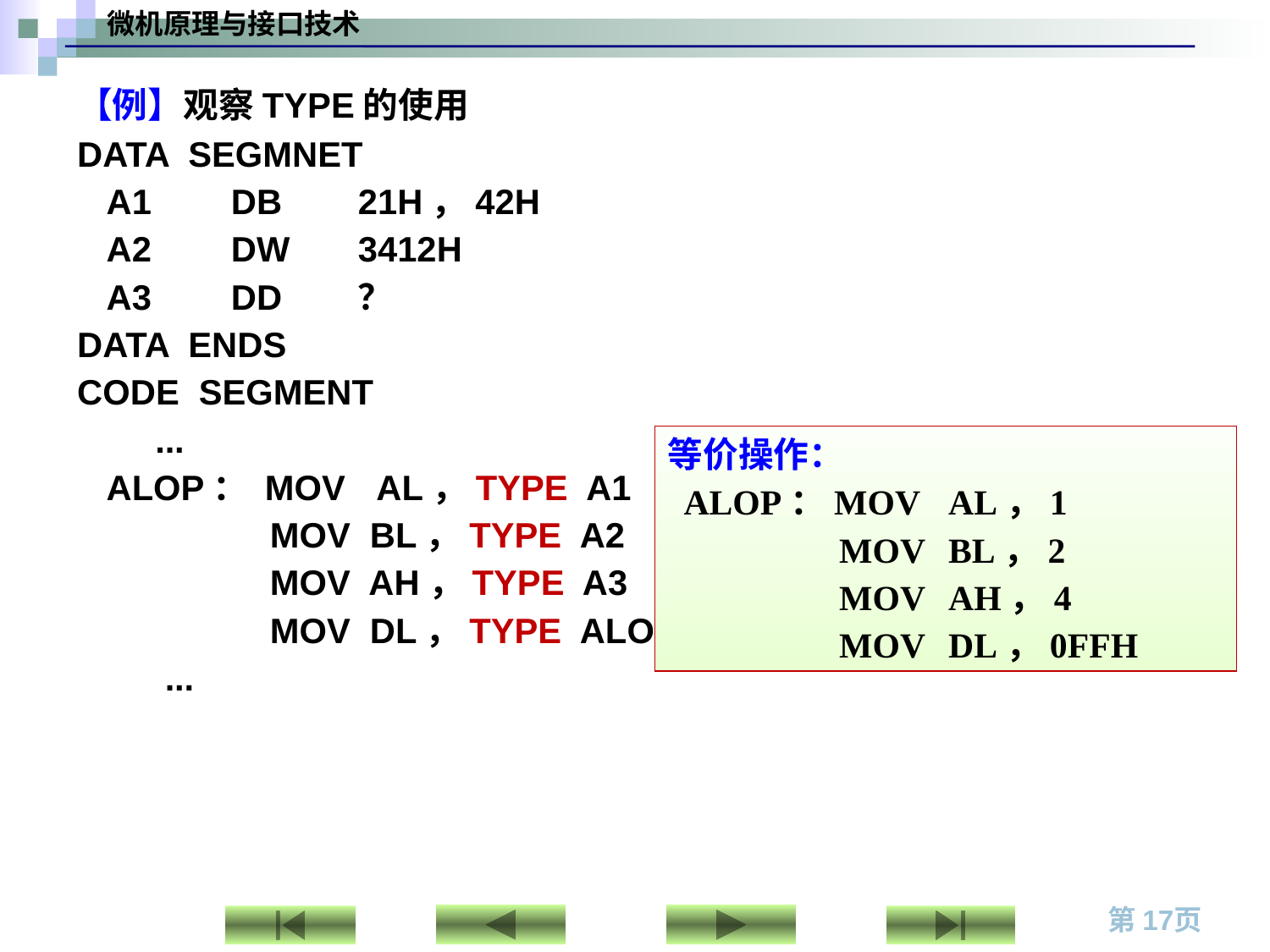

【例】观察TYPE的使用
DATA  SEGMNET
   A1	DB	21H，42H
   A2	DW	3412H
   A3	DD	？
DATA  ENDS
CODE  SEGMENT
        ...
   ALOP： MOV	  AL，TYPE  A1
		    MOV  BL，TYPE  A2
		    MOV  AH，TYPE  A3
		    MOV  DL，TYPE  ALOP
         ...

等价操作：
  ALOP：MOV	AL，1
		  MOV	BL，2
		  MOV	AH，4
		  MOV	DL，0FFH